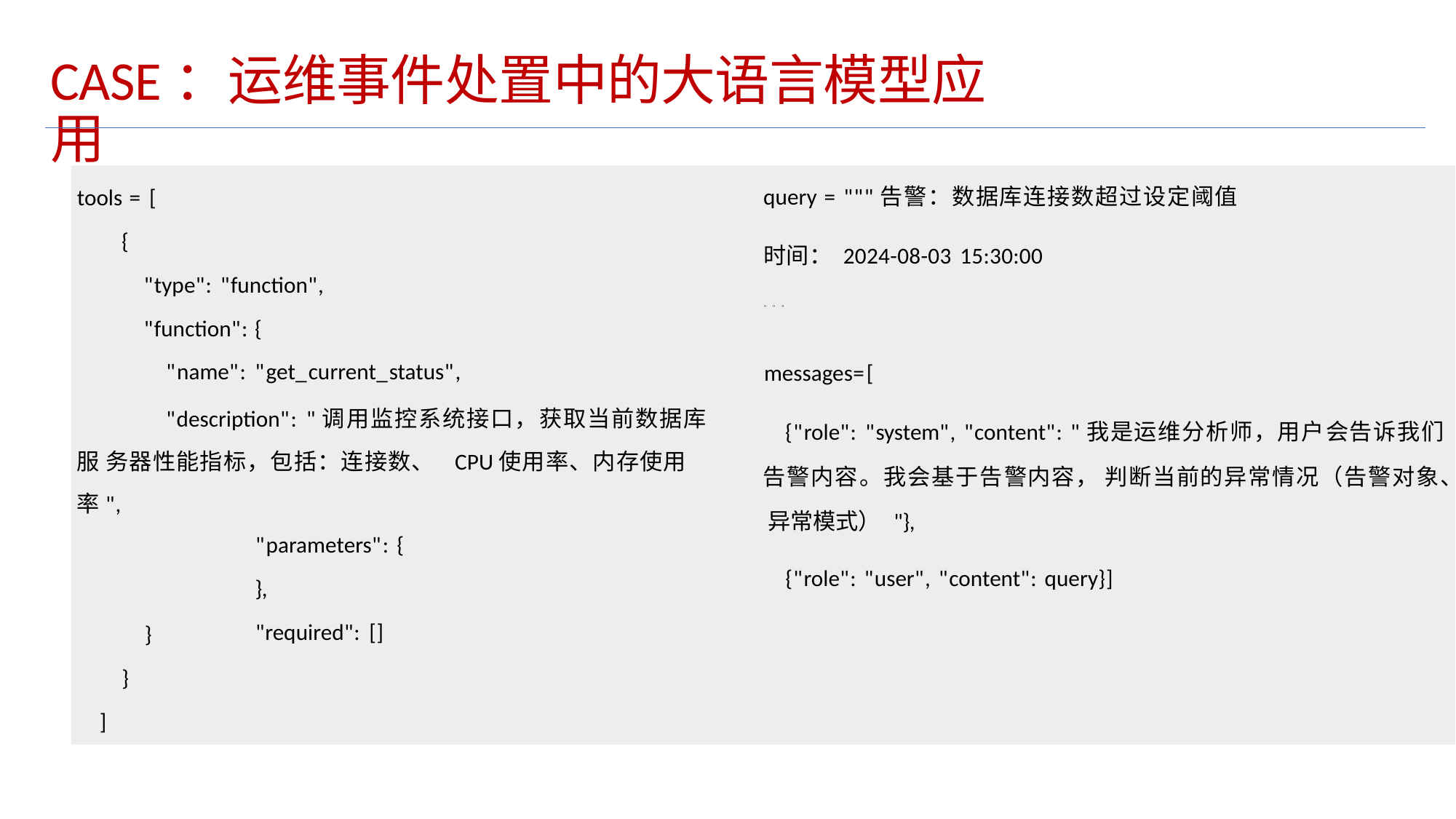

CASE：运维事件处置中的大语言模型应用

query = """告警：数据库连接数超过设定阈值
时间： 2024-08-03 15:30:00

"""

messages=[

{"role": "system", "content": "我是运维分析师，用户会告诉我们
告警内容。我会基于告警内容， 判断当前的异常情况（告警对象、 异常模式） "},

{"role": "user", "content": query}]

tools = [
{
"type": "function",
"function": {
"name": "get_current_status",
"description": "调用监控系统接口，获取当前数据库服 务器性能指标，包括：连接数、  CPU使用率、内存使用率",
"parameters": {
},

"required": []

}
}

]